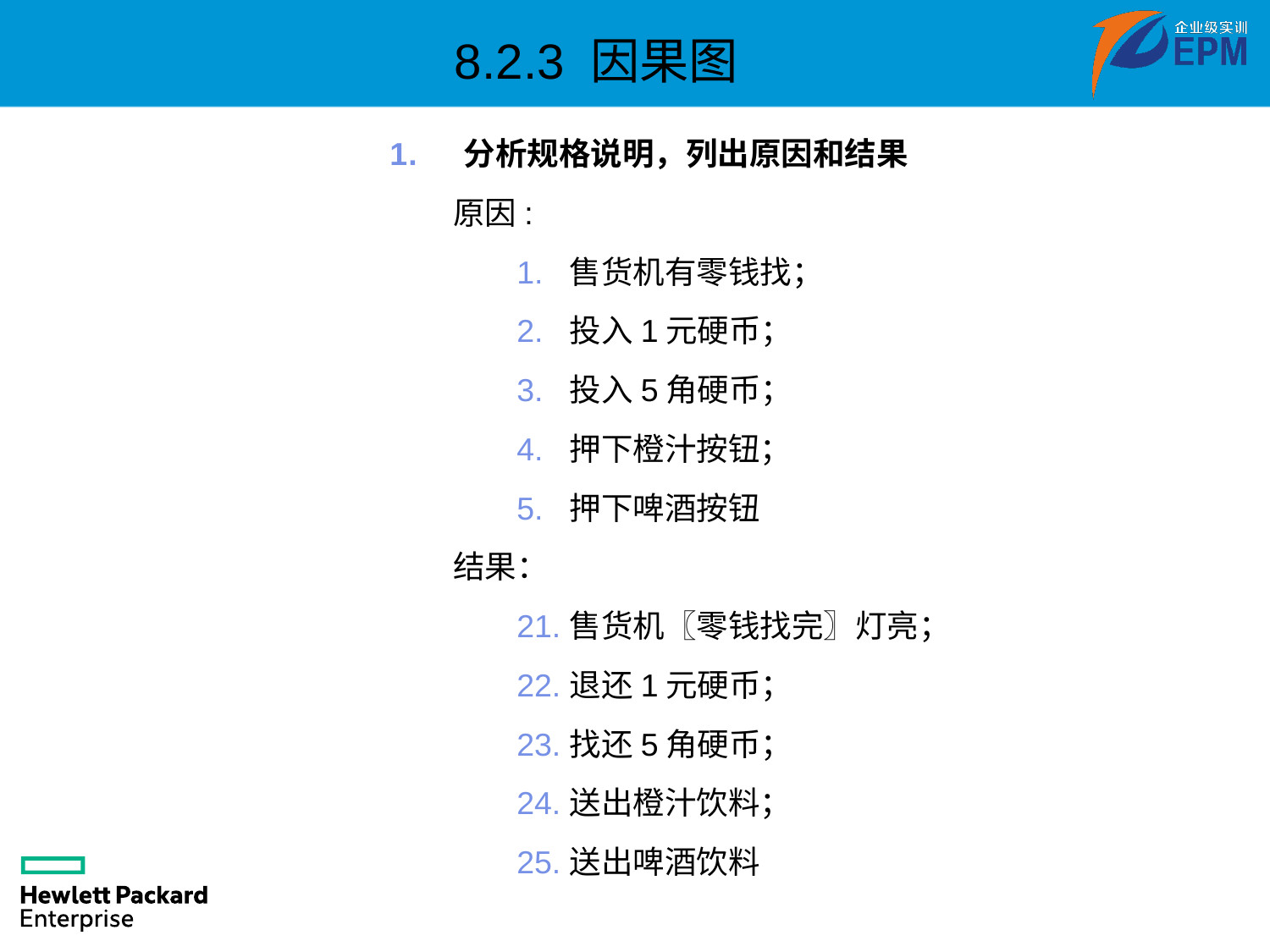

8.2.3 因果图
因果图练习
分析规格说明，列出原因和结果
原因:
售货机有零钱找；
投入1元硬币；
投入5角硬币；
押下橙汁按钮；
押下啤酒按钮
结果：
售货机〖零钱找完〗灯亮；
退还1元硬币；
找还5角硬币；
送出橙汁饮料；
送出啤酒饮料